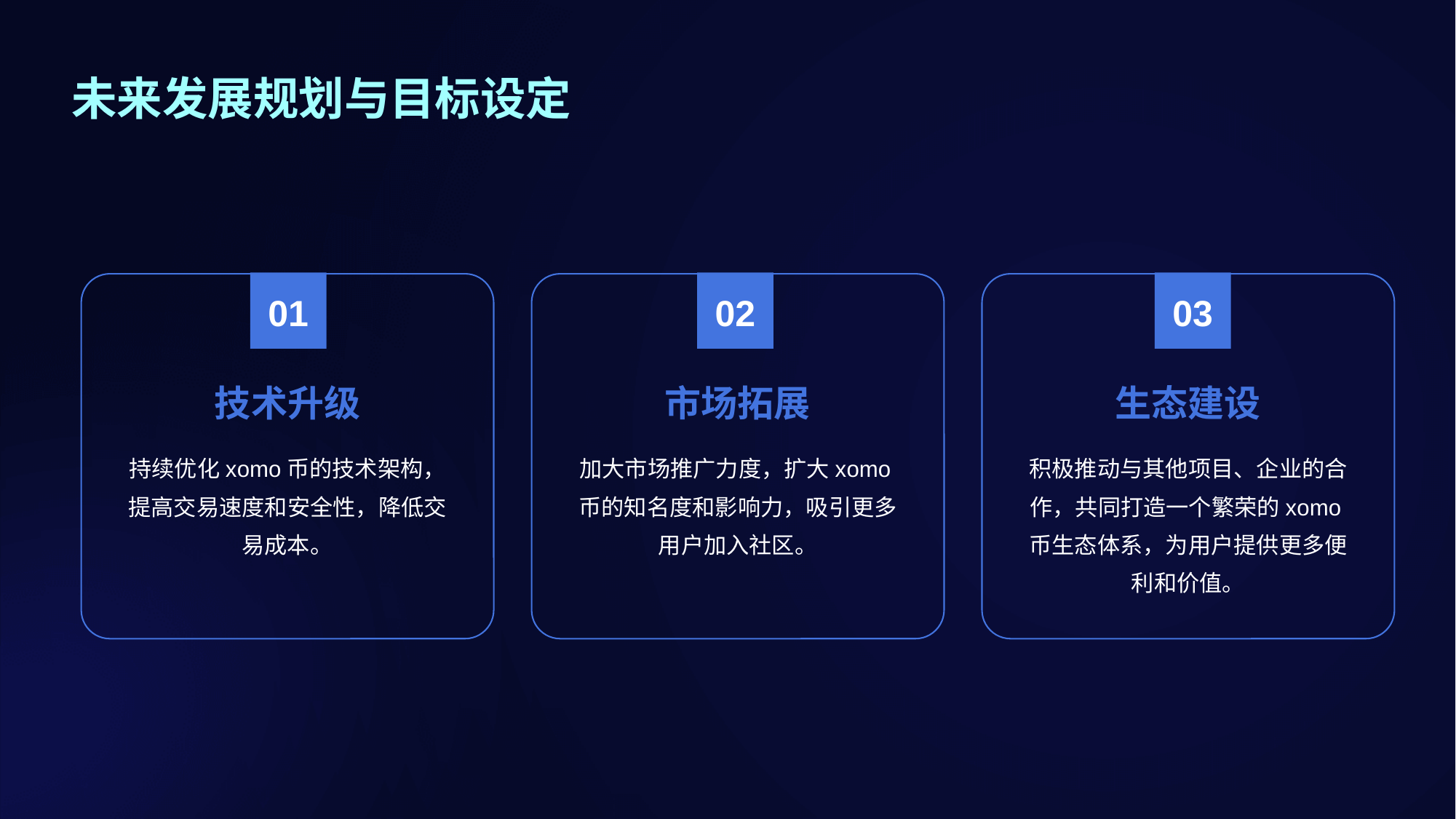

未来发展规划与目标设定

01
02
03
技术升级
市场拓展
生态建设
持续优化xomo币的技术架构，提高交易速度和安全性，降低交易成本。
加大市场推广力度，扩大xomo币的知名度和影响力，吸引更多用户加入社区。
积极推动与其他项目、企业的合作，共同打造一个繁荣的xomo币生态体系，为用户提供更多便利和价值。